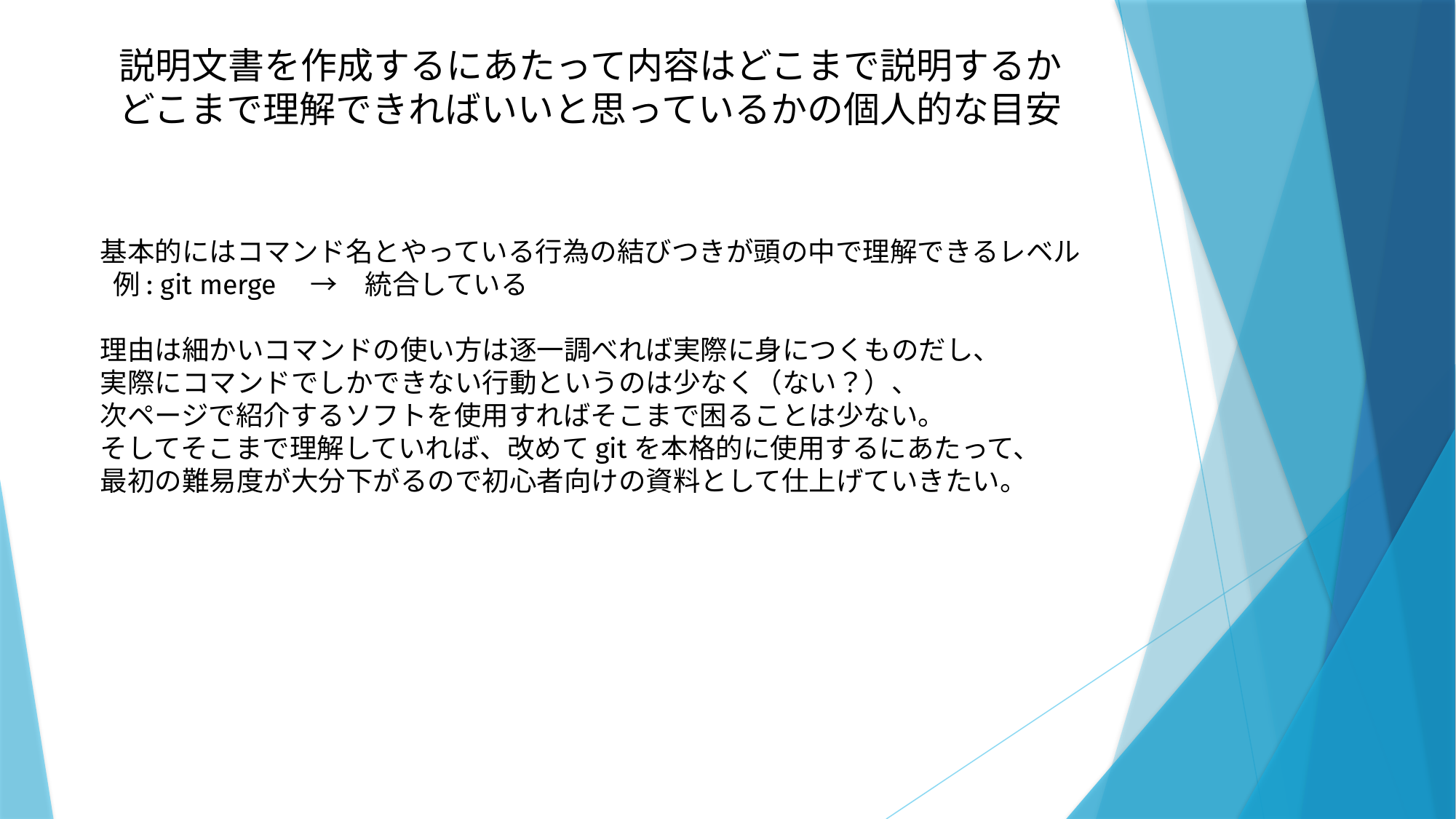

説明文書を作成するにあたって内容はどこまで説明するか
どこまで理解できればいいと思っているかの個人的な目安
基本的にはコマンド名とやっている行為の結びつきが頭の中で理解できるレベル
 例: git merge　→　統合している

理由は細かいコマンドの使い方は逐一調べれば実際に身につくものだし、
実際にコマンドでしかできない行動というのは少なく（ない？）、
次ページで紹介するソフトを使用すればそこまで困ることは少ない。
そしてそこまで理解していれば、改めてgitを本格的に使用するにあたって、
最初の難易度が大分下がるので初心者向けの資料として仕上げていきたい。